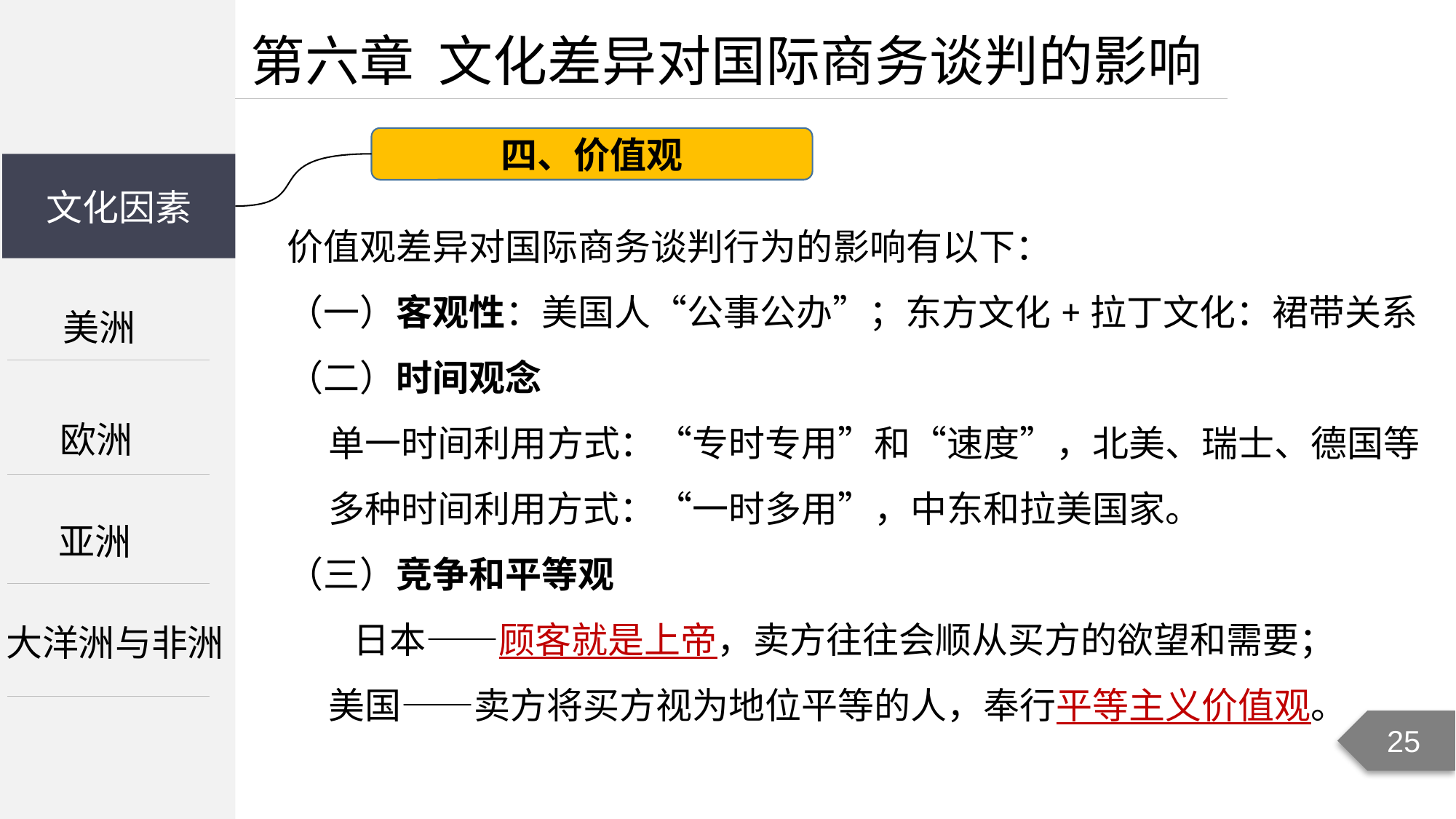

第六章  文化差异对国际商务谈判的影响
四、价值观
文化因素
价值观差异对国际商务谈判行为的影响有以下：
（一）客观性：美国人“公事公办”；东方文化+拉丁文化：裙带关系
（二）时间观念
    单一时间利用方式：“专时专用”和“速度”，北美、瑞士、德国等
    多种时间利用方式：“一时多用”，中东和拉美国家。
（三）竞争和平等观
       日本——顾客就是上帝，卖方往往会顺从买方的欲望和需要；
    美国——卖方将买方视为地位平等的人，奉行平等主义价值观。
美洲
欧洲
亚洲
大洋洲与非洲
25